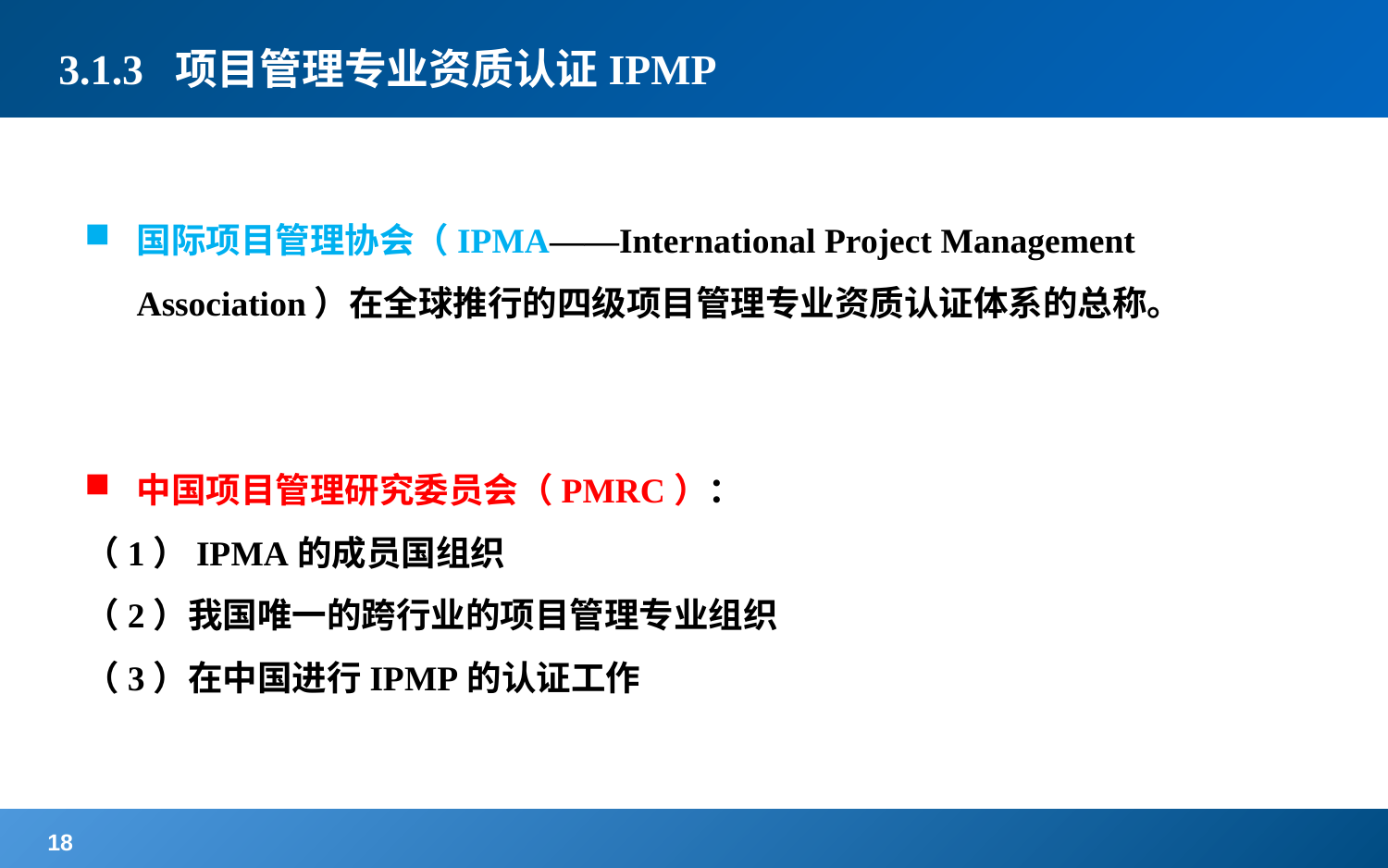

# 3.1.3  项目管理专业资质认证IPMP

国际项目管理协会（IPMA——International Project Management Association）在全球推行的四级项目管理专业资质认证体系的总称。

中国项目管理研究委员会（PMRC）：
（1）IPMA的成员国组织
（2）我国唯一的跨行业的项目管理专业组织
（3）在中国进行IPMP的认证工作